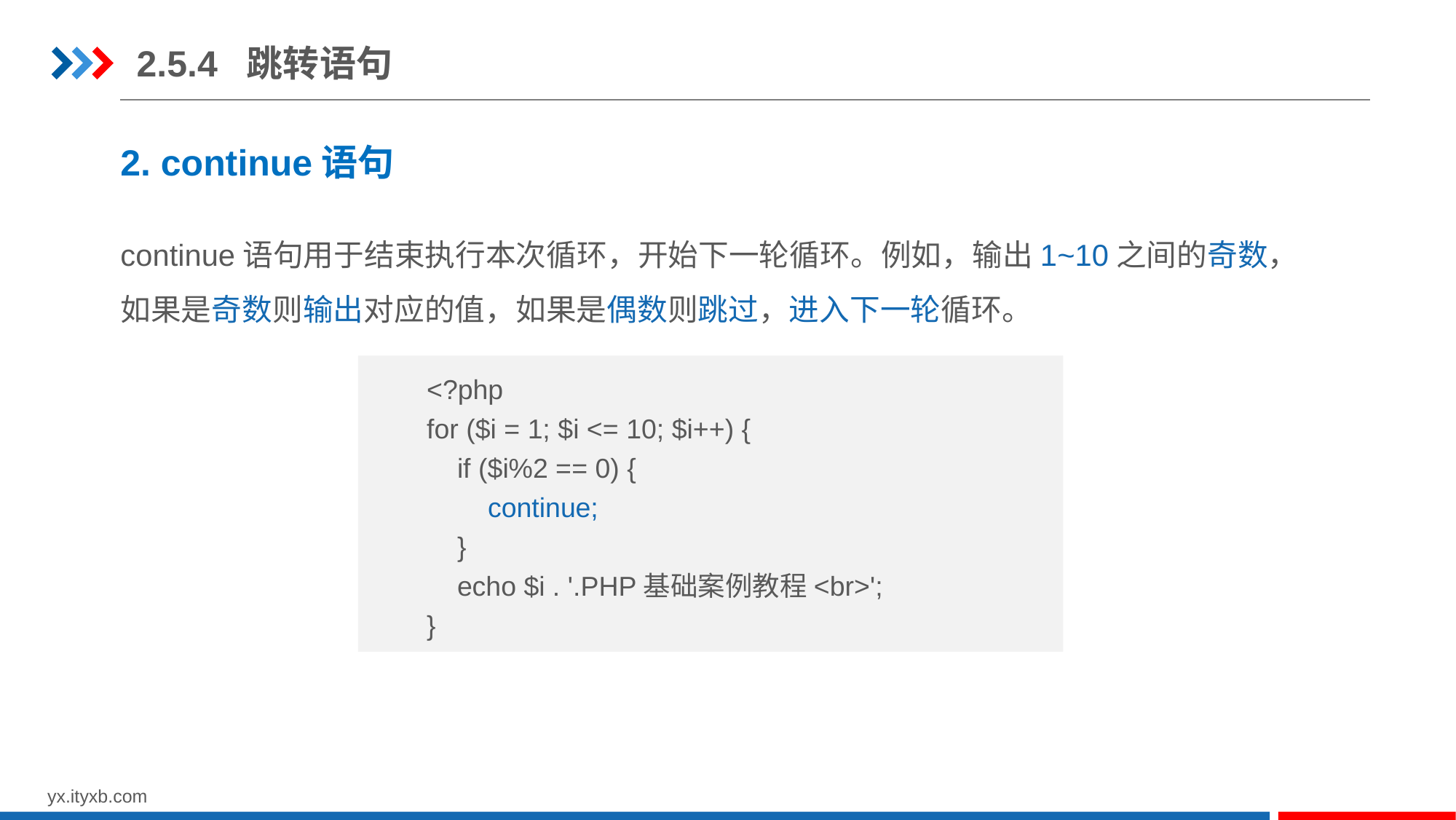

2.5.4  跳转语句
2. continue语句
continue语句用于结束执行本次循环，开始下一轮循环。例如，输出1~10之间的奇数，
如果是奇数则输出对应的值，如果是偶数则跳过，进入下一轮循环。

<?php
for ($i = 1; $i <= 10; $i++) {
    if ($i%2 == 0) {
        continue;
    }
    echo $i . '.PHP基础案例教程<br>';
}